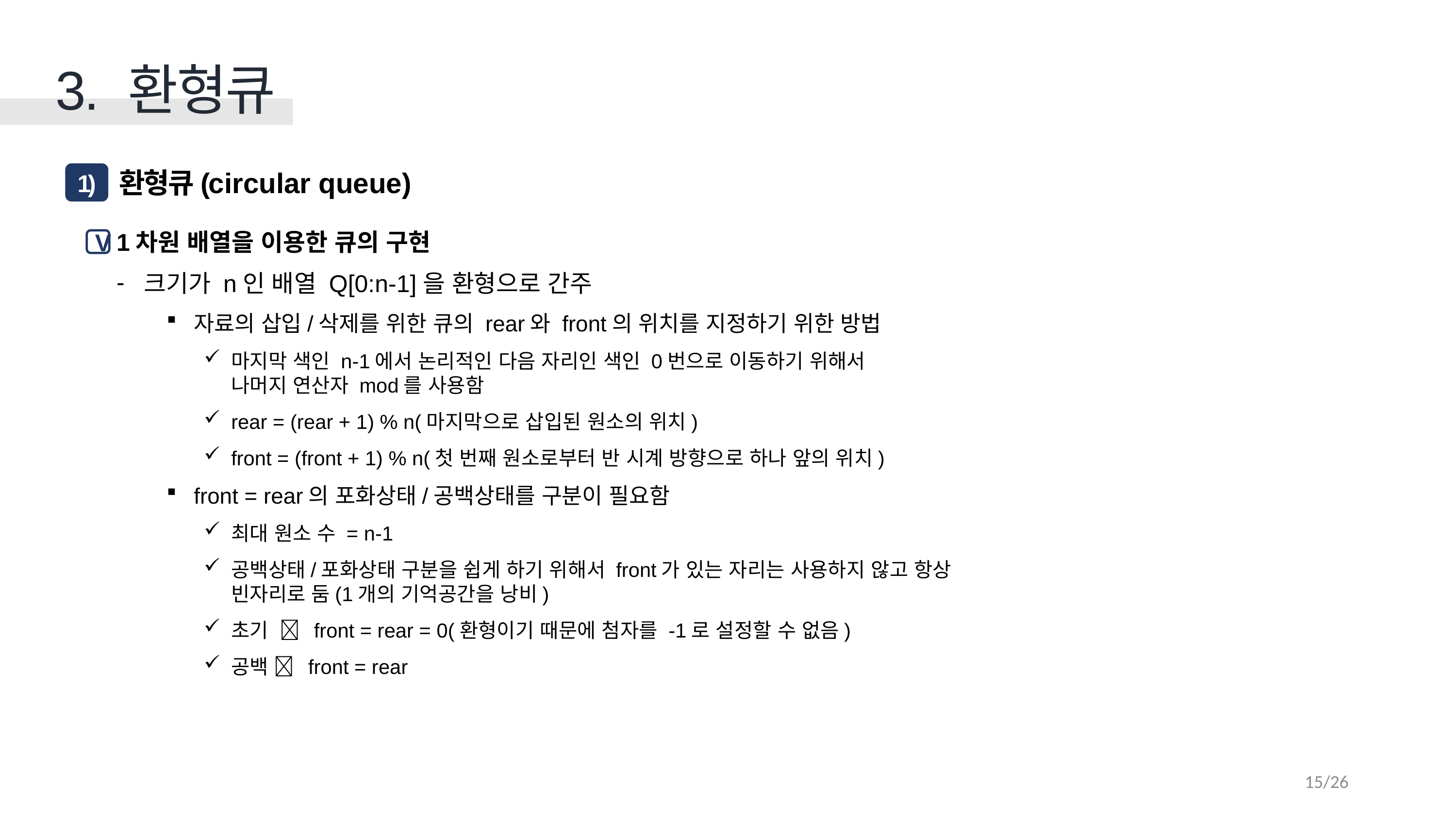

3. 환형큐

 환형큐(circular queue)

1)
1차원 배열을 이용한 큐의 구현

크기가 n인 배열 Q[0:n-1]을 환형으로 간주

자료의 삽입/삭제를 위한 큐의 rear와 front의 위치를 지정하기 위한 방법

마지막 색인 n-1에서 논리적인 다음 자리인 색인 0번으로 이동하기 위해서
나머지 연산자 mod를 사용함

rear = (rear + 1) % n(마지막으로 삽입된 원소의 위치)

front = (front + 1) % n(첫 번째 원소로부터 반 시계 방향으로 하나 앞의 위치)

front = rear의 포화상태/공백상태를 구분이 필요함

최대 원소 수 = n-1

공백상태/포화상태 구분을 쉽게 하기 위해서 front가 있는 자리는 사용하지 않고 항상
빈자리로 둠(1개의 기억공간을 낭비)

초기  ⇒  front = rear = 0(환형이기 때문에 첨자를 -1로 설정할 수 없음)

공백 ⇒  front = rear

V
15/26